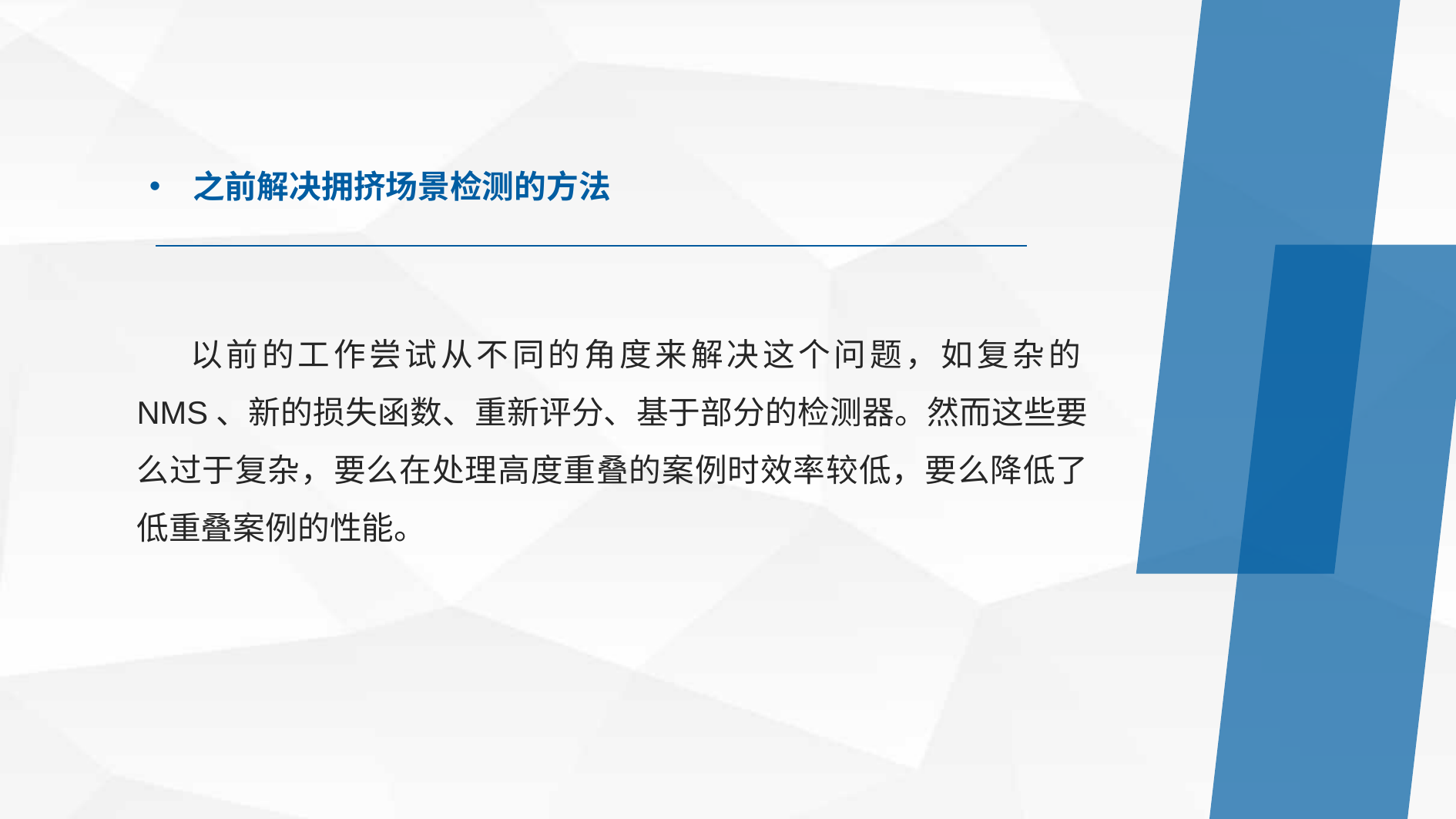

之前解决拥挤场景检测的方法

    以前的工作尝试从不同的角度来解决这个问题，如复杂的NMS、新的损失函数、重新评分、基于部分的检测器。然而这些要么过于复杂，要么在处理高度重叠的案例时效率较低，要么降低了低重叠案例的性能。